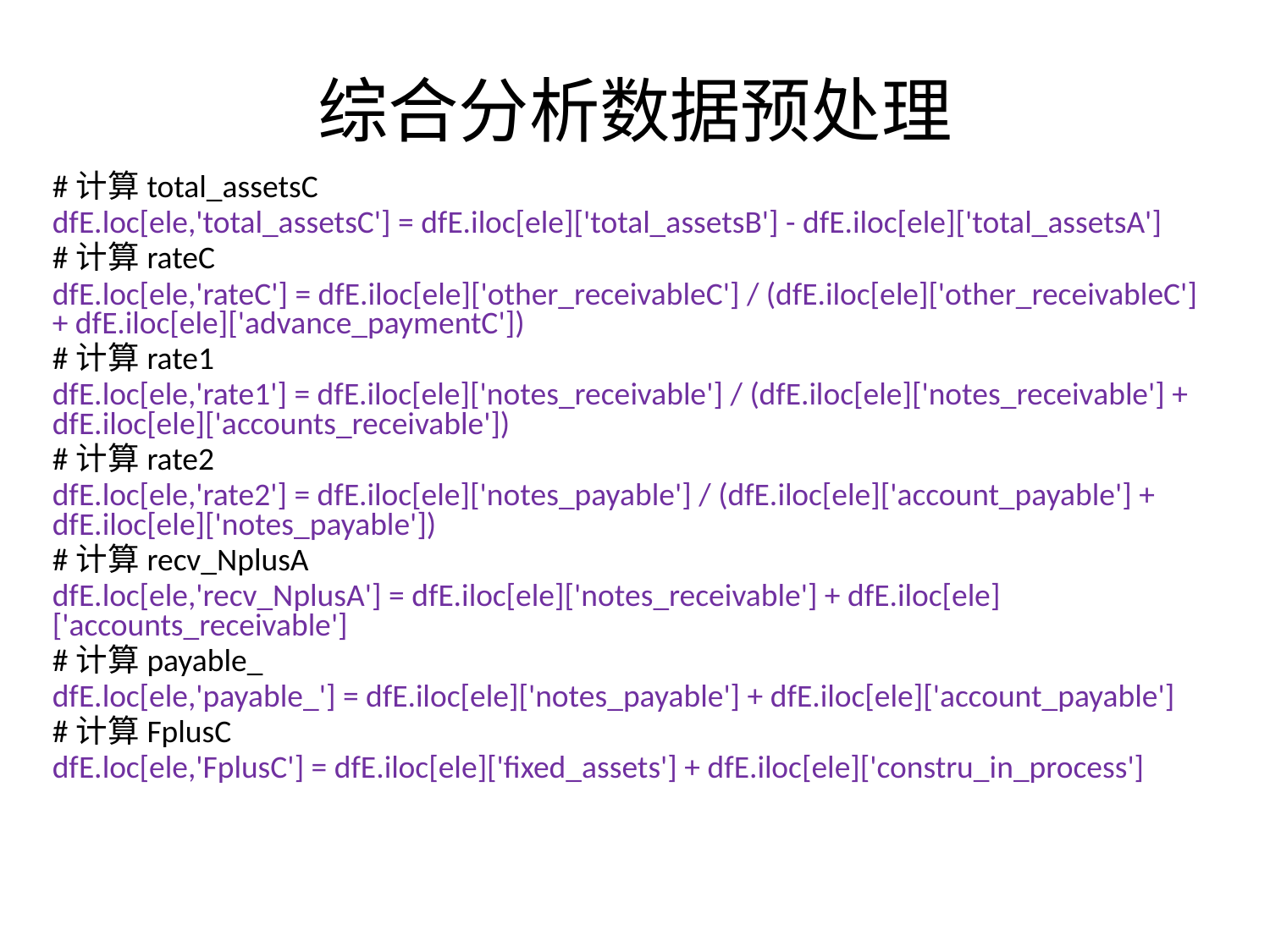

# 综合分析数据预处理
#计算total_assetsC
dfE.loc[ele,'total_assetsC'] = dfE.iloc[ele]['total_assetsB'] - dfE.iloc[ele]['total_assetsA']
#计算rateC
dfE.loc[ele,'rateC'] = dfE.iloc[ele]['other_receivableC'] / (dfE.iloc[ele]['other_receivableC'] + dfE.iloc[ele]['advance_paymentC'])
#计算rate1
dfE.loc[ele,'rate1'] = dfE.iloc[ele]['notes_receivable'] / (dfE.iloc[ele]['notes_receivable'] + dfE.iloc[ele]['accounts_receivable'])
#计算rate2
dfE.loc[ele,'rate2'] = dfE.iloc[ele]['notes_payable'] / (dfE.iloc[ele]['account_payable'] + dfE.iloc[ele]['notes_payable'])
#计算recv_NplusA
dfE.loc[ele,'recv_NplusA'] = dfE.iloc[ele]['notes_receivable'] + dfE.iloc[ele]['accounts_receivable']
#计算payable_
dfE.loc[ele,'payable_'] = dfE.iloc[ele]['notes_payable'] + dfE.iloc[ele]['account_payable']
#计算FplusC
dfE.loc[ele,'FplusC'] = dfE.iloc[ele]['fixed_assets'] + dfE.iloc[ele]['constru_in_process']